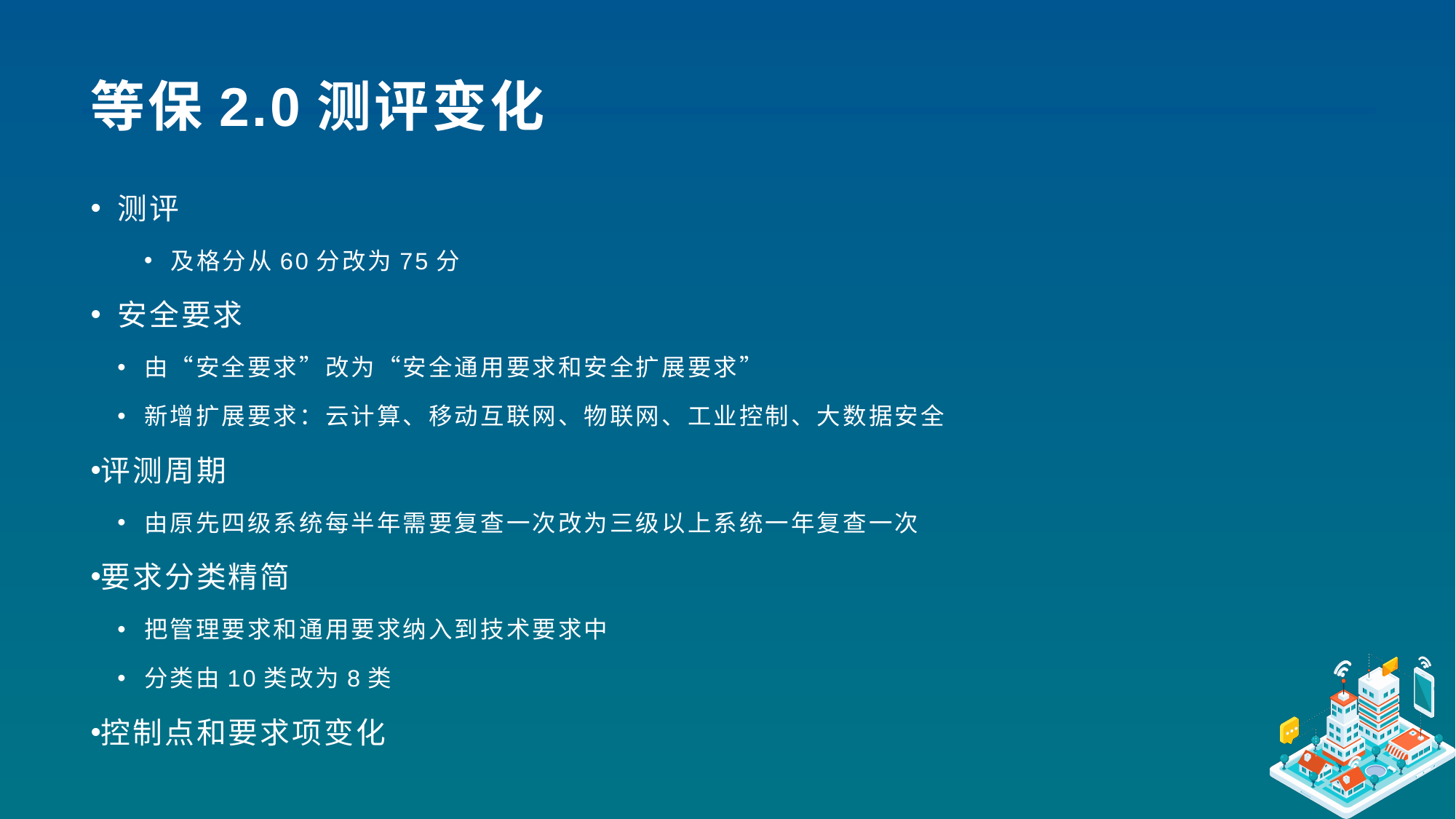

# 等保2.0测评变化
测评
及格分从60分改为75分
安全要求
由“安全要求”改为“安全通用要求和安全扩展要求”
新增扩展要求：云计算、移动互联网、物联网、工业控制、大数据安全
评测周期
由原先四级系统每半年需要复查一次改为三级以上系统一年复查一次
要求分类精简
把管理要求和通用要求纳入到技术要求中
分类由10类改为8类
控制点和要求项变化